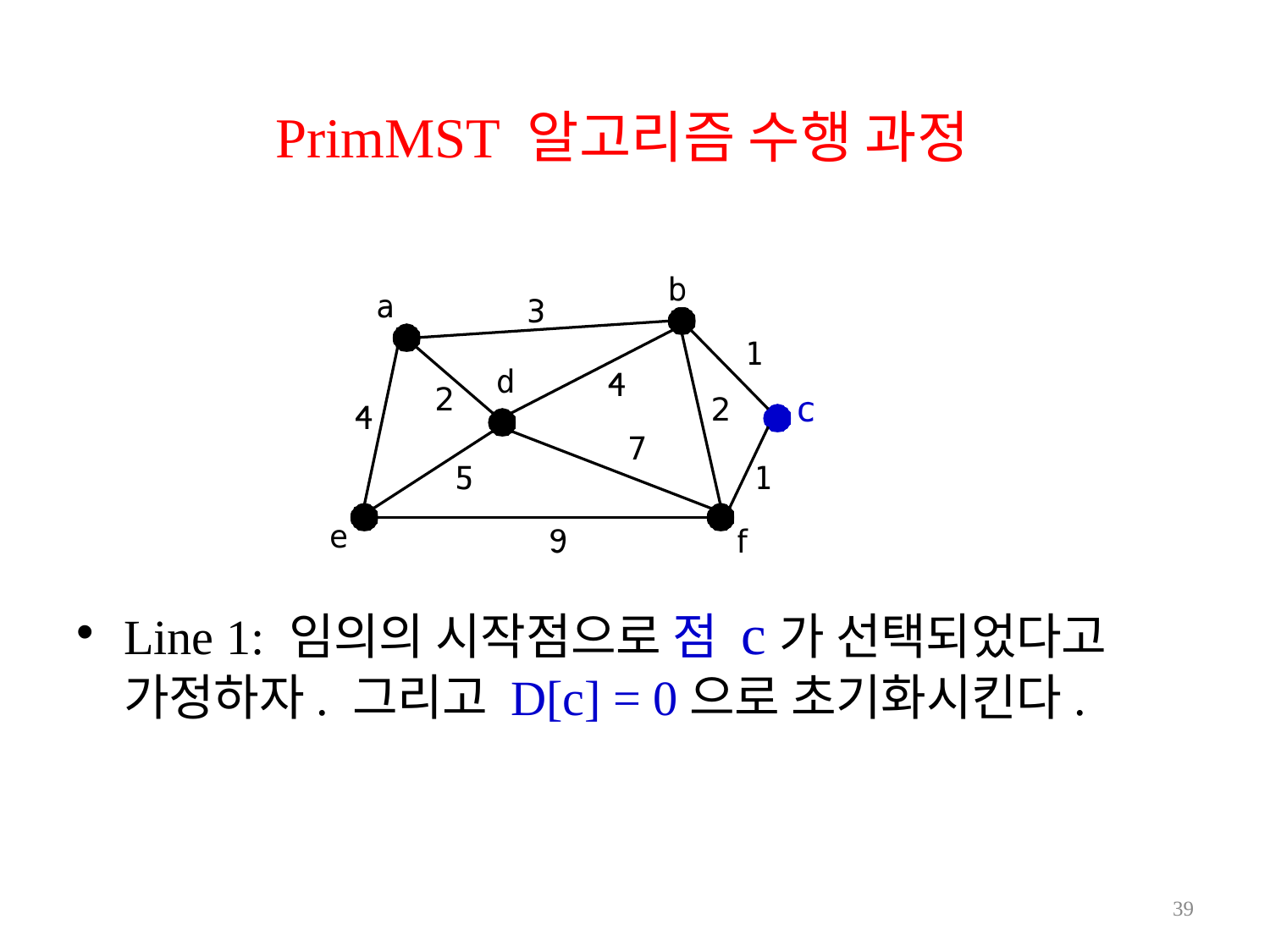

# PrimMST 알고리즘 수행 과정
b
a
3

1

d
4
2
c
2
4

7

5
1

e

9	f
Line 1: 임의의 시작점으로 점 c가 선택되었다고  가정하자. 그리고 D[c] = 0으로 초기화시킨다.
39